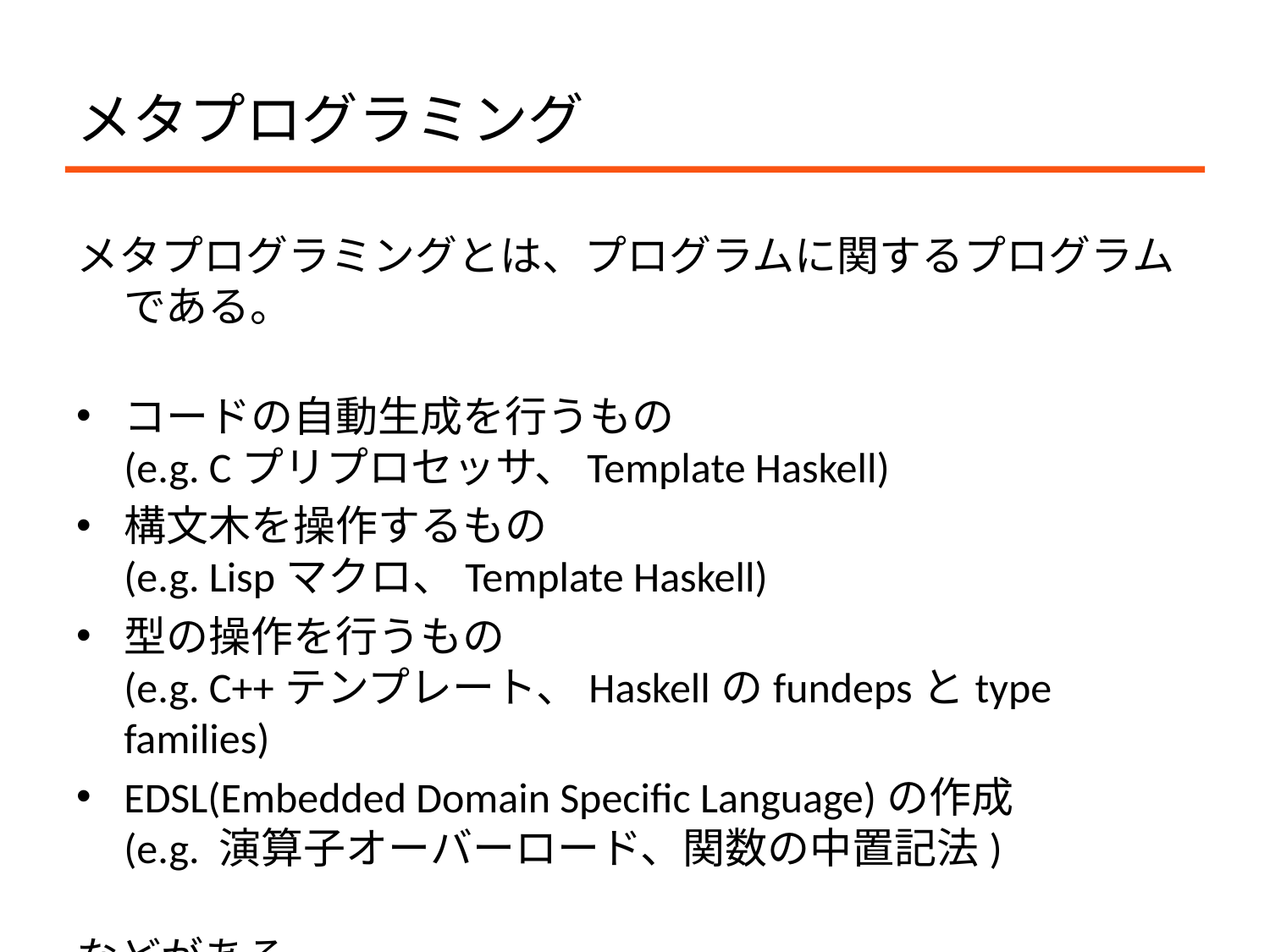

# メタプログラミング
メタプログラミングとは、プログラムに関するプログラムである。
コードの自動生成を行うもの
(e.g. Cプリプロセッサ、Template Haskell)
構文木を操作するもの
(e.g. Lispマクロ、Template Haskell)
型の操作を行うもの
(e.g. C++テンプレート、Haskellのfundepsとtype families)
EDSL(Embedded Domain Specific Language)の作成
(e.g. 演算子オーバーロード、関数の中置記法)
などがある。